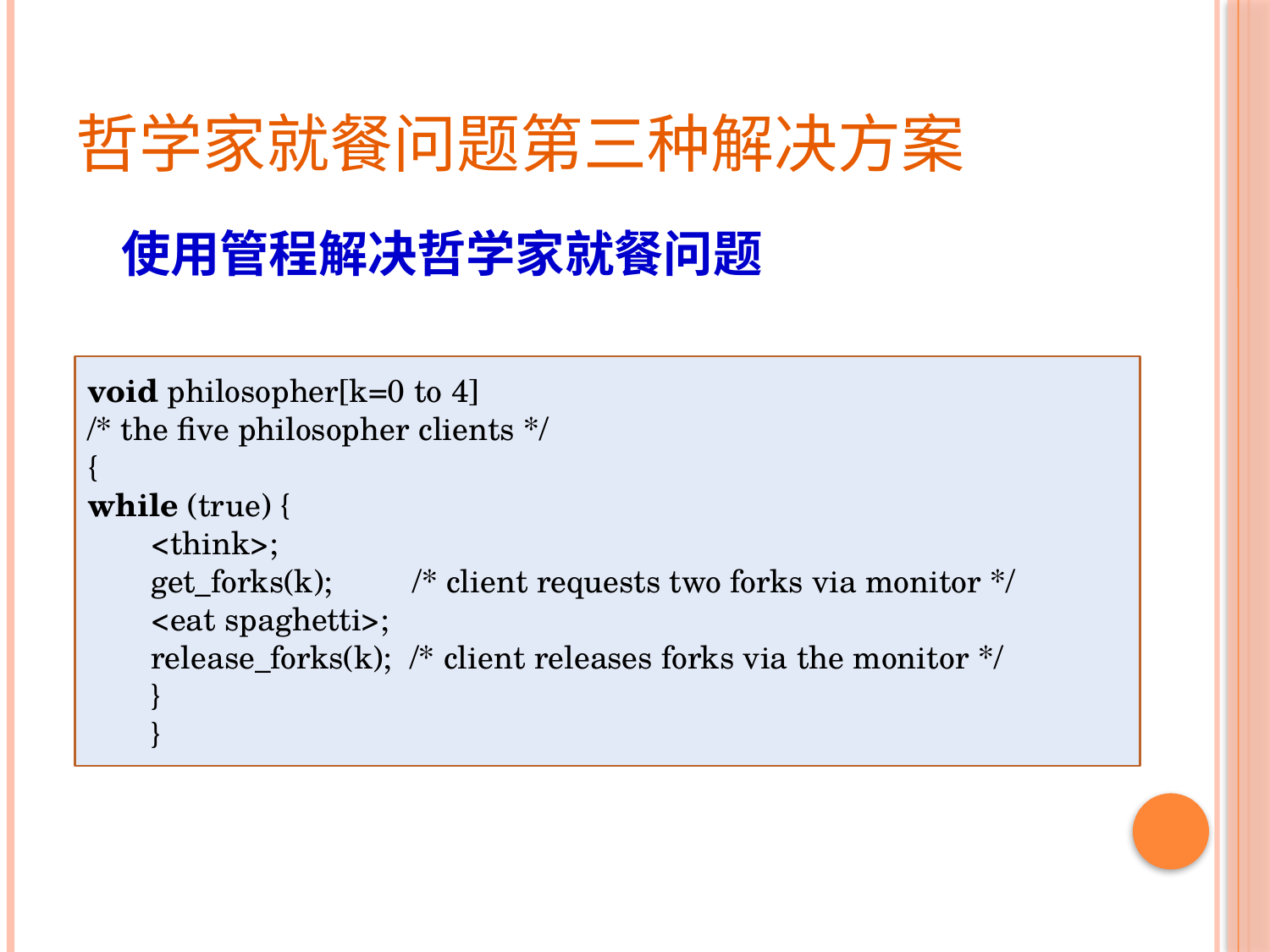

# 哲学家就餐问题第三种解决方案
使用管程解决哲学家就餐问题
void philosopher[k=0 to 4]
/* the five philosopher clients */
{
while (true) {
<think>;
get_forks(k);         /* client requests two forks via monitor */
<eat spaghetti>;
release_forks(k);  /* client releases forks via the monitor */
}
}